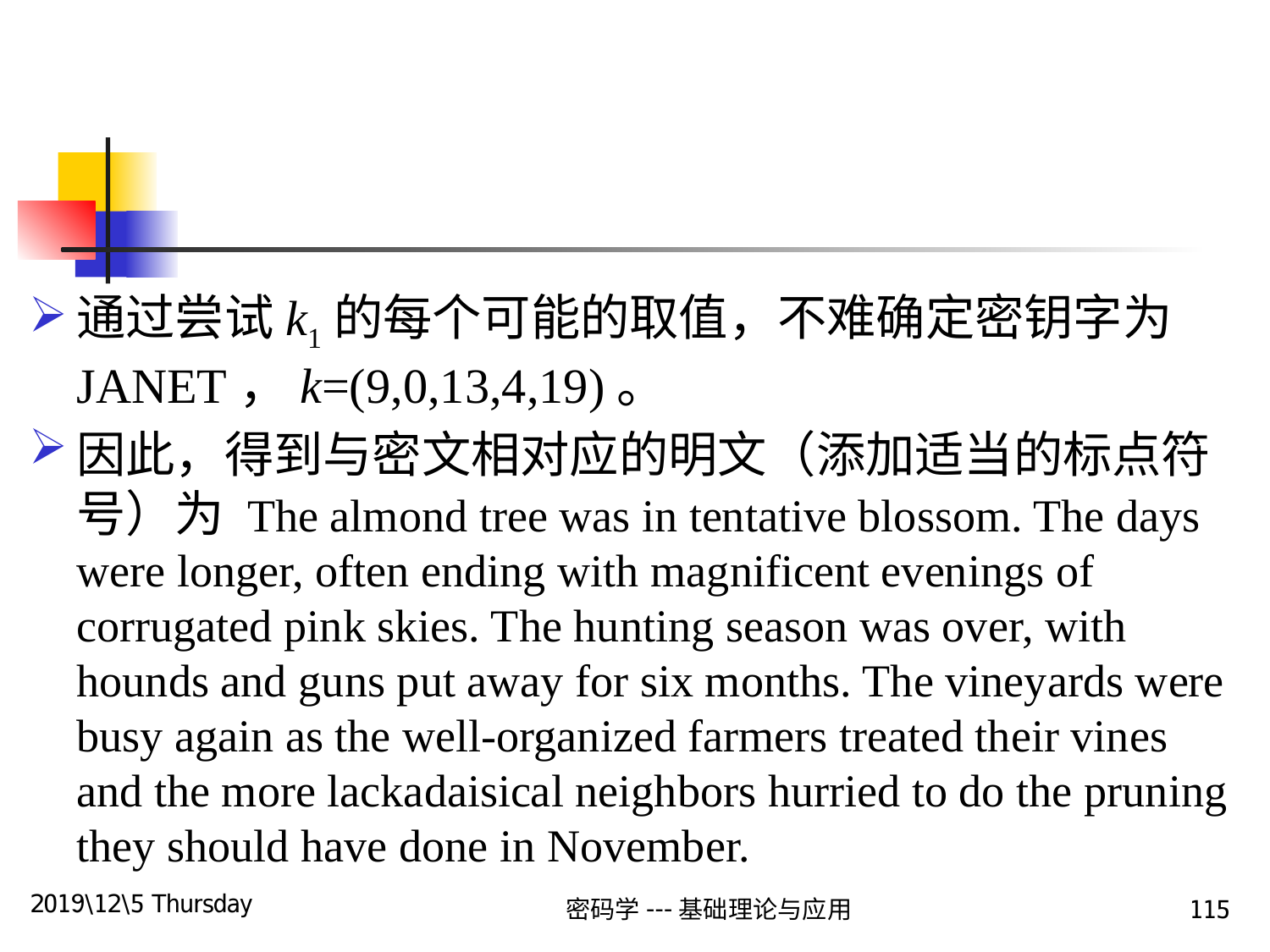

#
通过尝试k1的每个可能的取值，不难确定密钥字为 JANET，k=(9,0,13,4,19)。
因此，得到与密文相对应的明文（添加适当的标点符号）为 The almond tree was in tentative blossom. The days were longer, often ending with magnificent evenings of corrugated pink skies. The hunting season was over, with hounds and guns put away for six months. The vineyards were busy again as the well-organized farmers treated their vines and the more lackadaisical neighbors hurried to do the pruning they should have done in November.

密码学---基础理论与应用
115
2019\12\5 Thursday